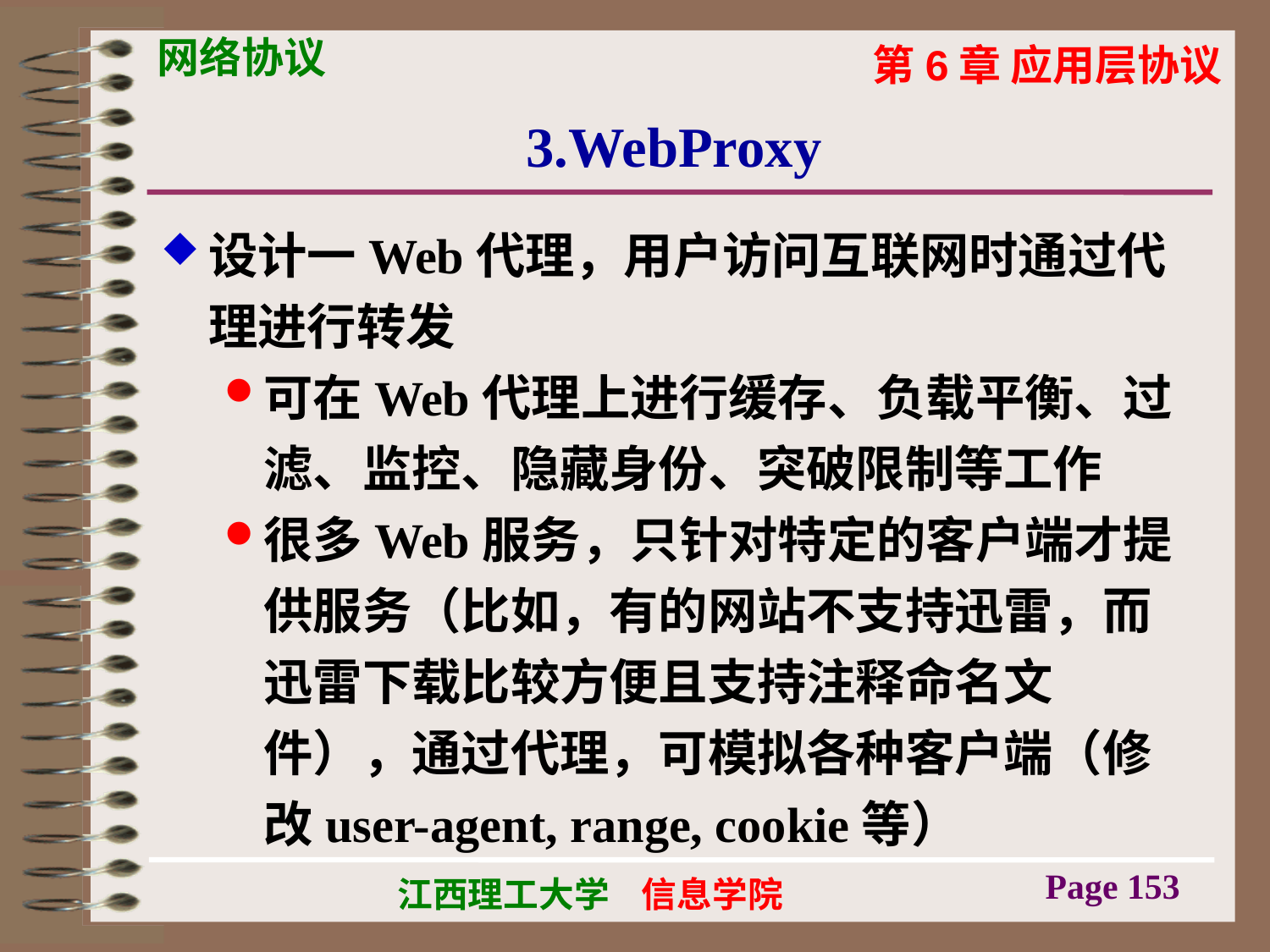

# 3.WebProxy
设计一Web代理，用户访问互联网时通过代理进行转发
可在Web代理上进行缓存、负载平衡、过滤、监控、隐藏身份、突破限制等工作
很多Web服务，只针对特定的客户端才提供服务（比如，有的网站不支持迅雷，而迅雷下载比较方便且支持注释命名文件），通过代理，可模拟各种客户端（修改user-agent, range, cookie等）

Page 153